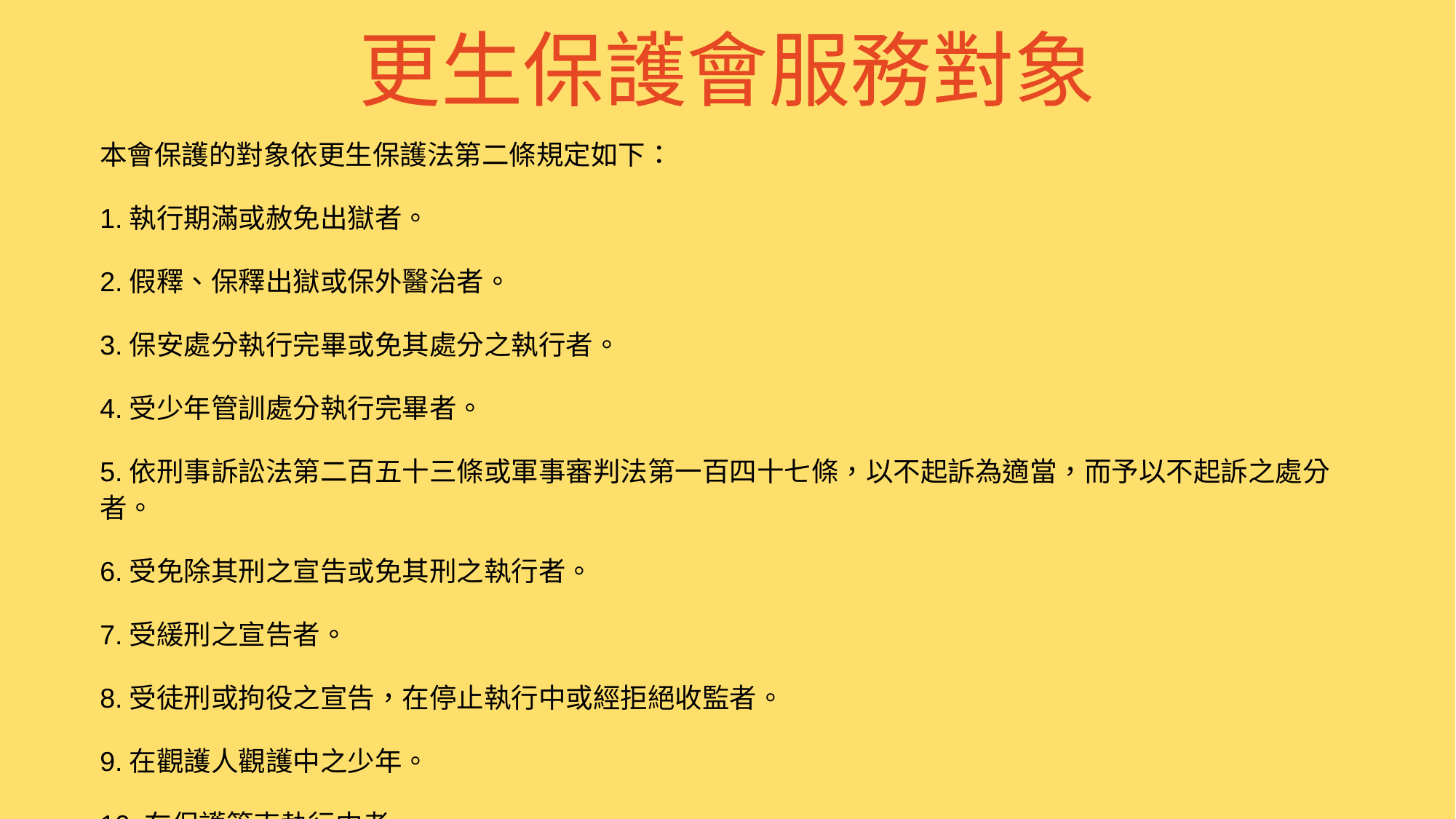

# 更生保護會服務對象
本會保護的對象依更生保護法第二條規定如下：
1.執行期滿或赦免出獄者。
2.假釋、保釋出獄或保外醫治者。
3.保安處分執行完畢或免其處分之執行者。
4.受少年管訓處分執行完畢者。
5.依刑事訴訟法第二百五十三條或軍事審判法第一百四十七條，以不起訴為適當，而予以不起訴之處分者。
6.受免除其刑之宣告或免其刑之執行者。
7.受緩刑之宣告者。
8.受徒刑或拘役之宣告，在停止執行中或經拒絕收監者。
9.在觀護人觀護中之少年。
10.在保護管束執行中者。